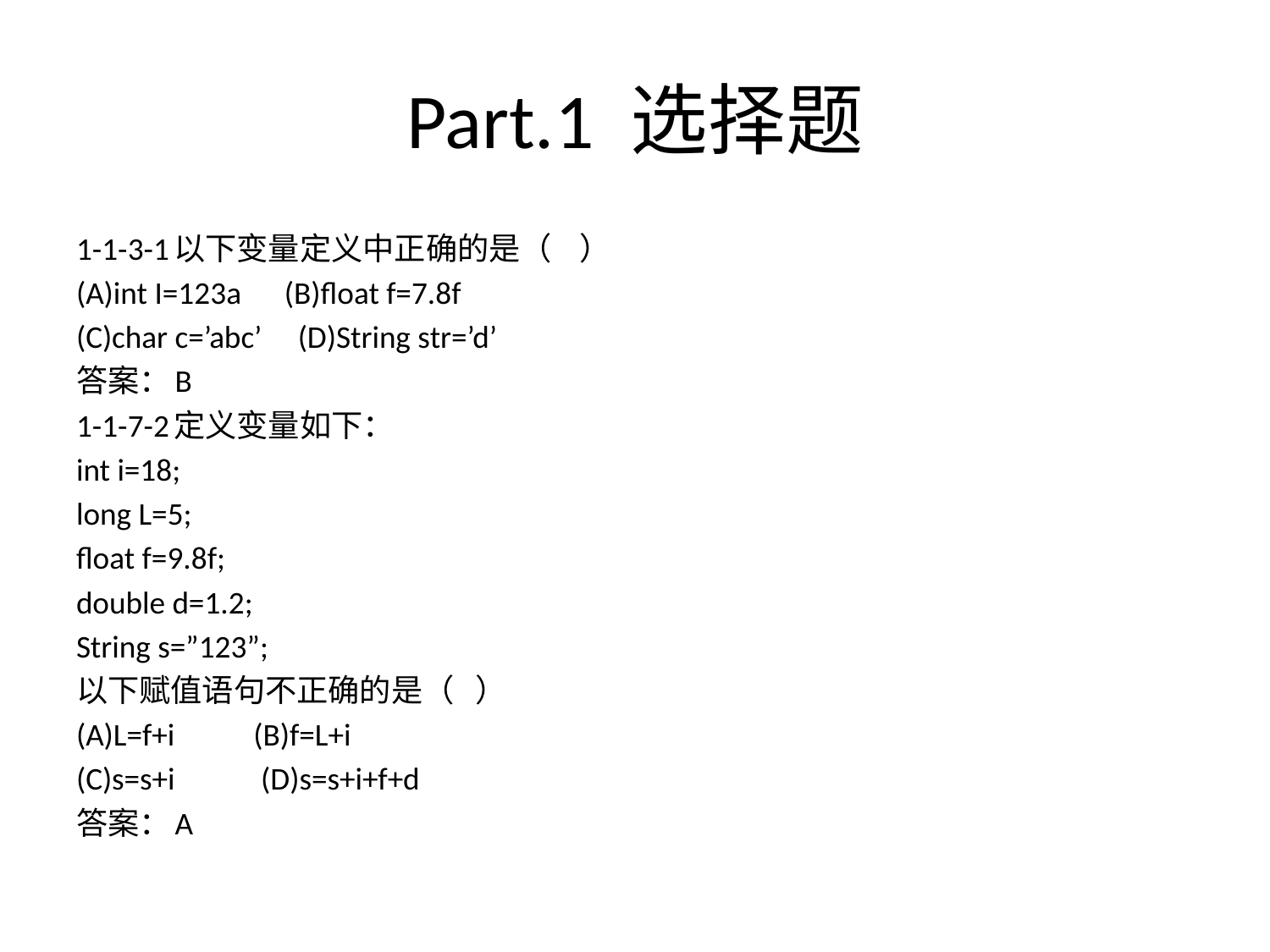

# Part.1 选择题
1-1-3-1以下变量定义中正确的是（    ）
(A)int I=123a      (B)float f=7.8f
(C)char c=’abc’     (D)String str=’d’
答案：B
1-1-7-2定义变量如下：
int i=18;
long L=5;
float f=9.8f;
double d=1.2;
String s=”123”;
以下赋值语句不正确的是（   ）
(A)L=f+i           (B)f=L+i
(C)s=s+i            (D)s=s+i+f+d
答案：A